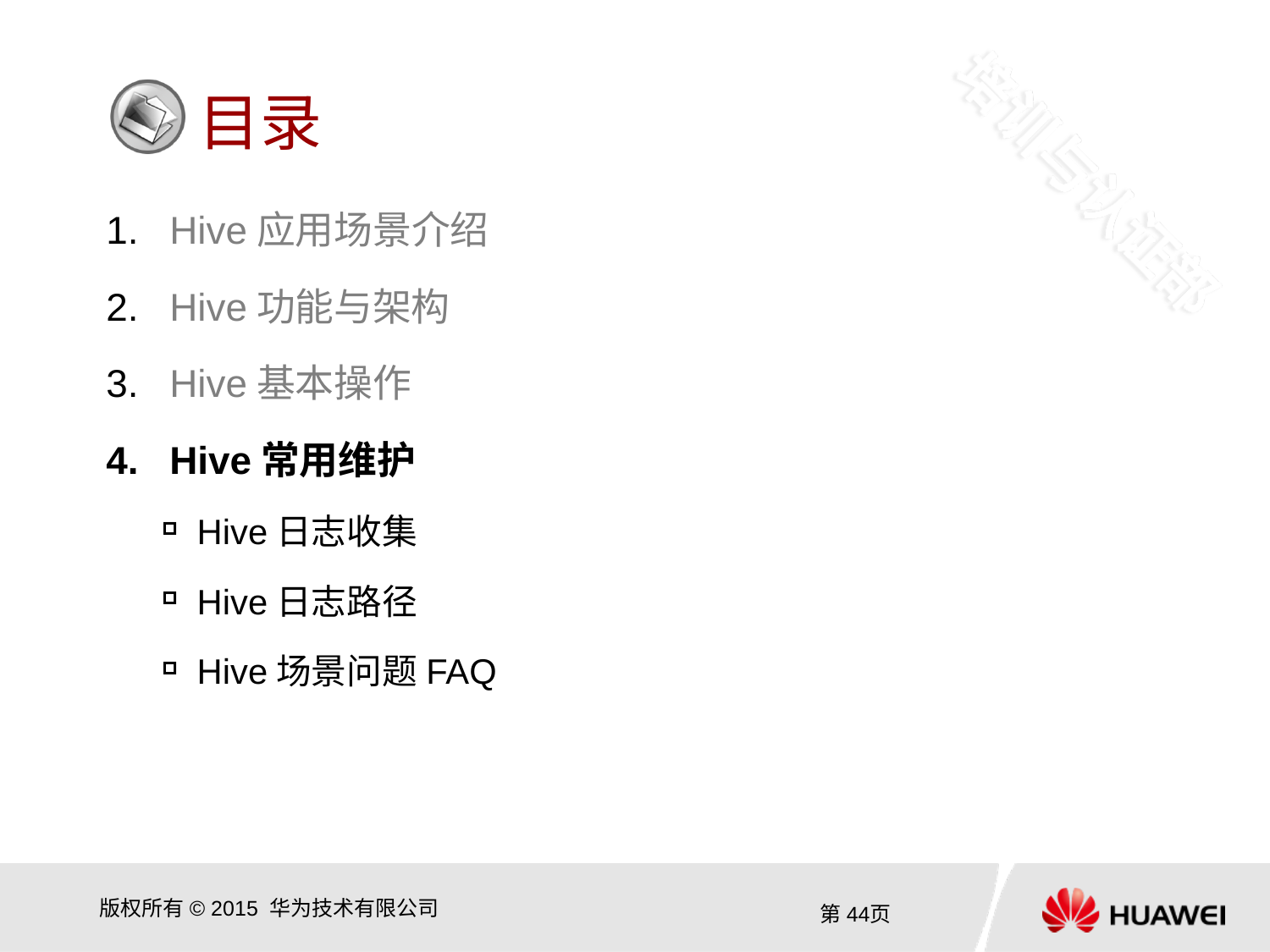

Hive应用场景介绍
Hive功能与架构
Hive基本操作
Hive常用维护
Hive日志收集
Hive日志路径
Hive场景问题FAQ